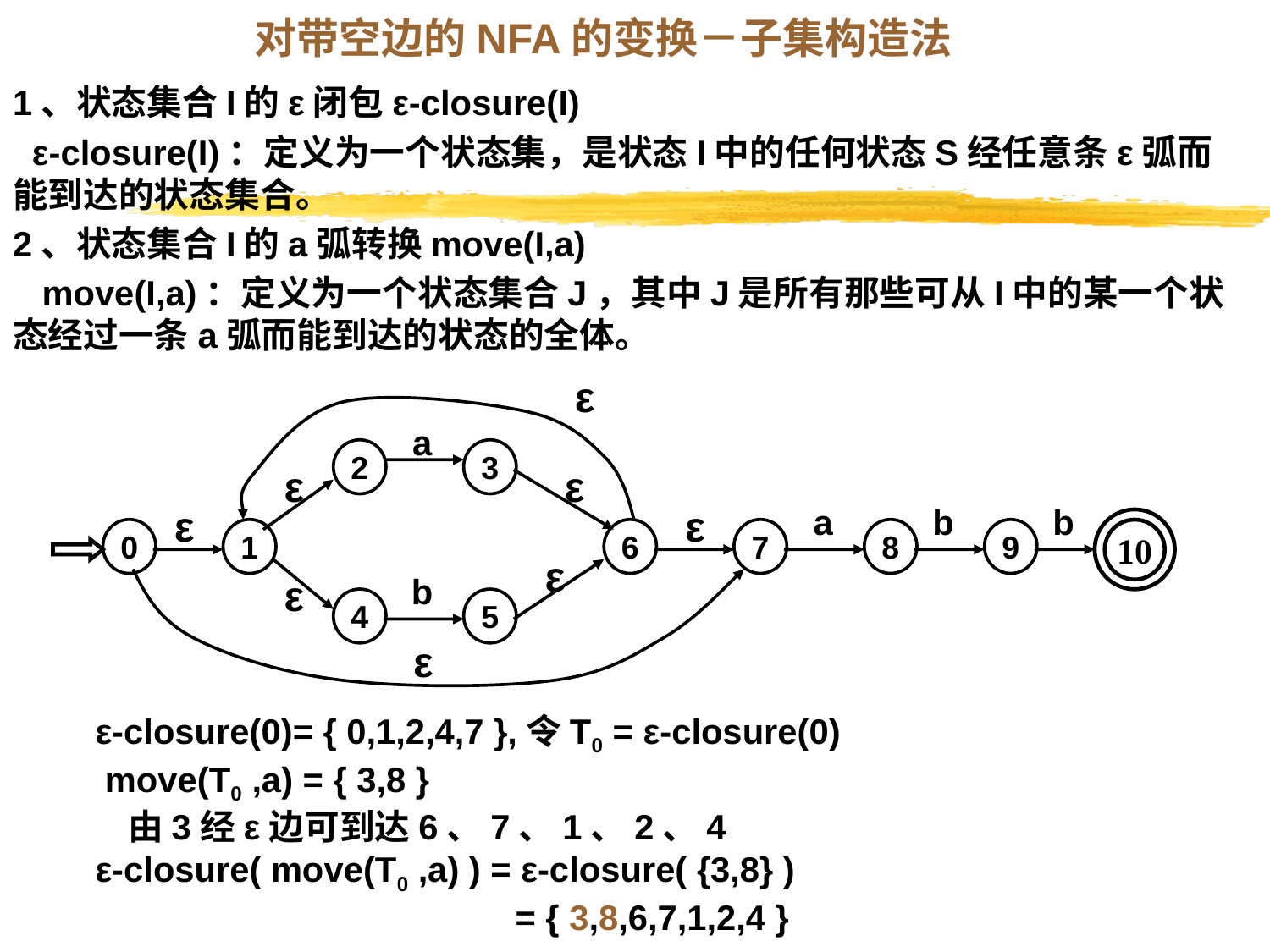

# 对带空边的NFA的变换－子集构造法
1、状态集合I的ε闭包ε-closure(I)
  ε-closure(I)：定义为一个状态集，是状态I中的任何状态S经任意条ε弧而能到达的状态集合。
2、状态集合I的a弧转换move(I,a)
   move(I,a)：定义为一个状态集合J，其中J是所有那些可从I中的某一个状态经过一条a弧而能到达的状态的全体。
ε

a
2
3
ε

ε

ε
ε
a
b
b

10
0
1
6
7
8
9

ε

ε
b
4
5

ε
ε-closure(0)= { 0,1,2,4,7 },令T0 = ε-closure(0)
 move(T0 ,a) = { 3,8 }
   由3经ε边可到达6、7、1、2、4
ε-closure( move(T0 ,a) ) = ε-closure( {3,8} )
			    = { 3,8,6,7,1,2,4 }
a